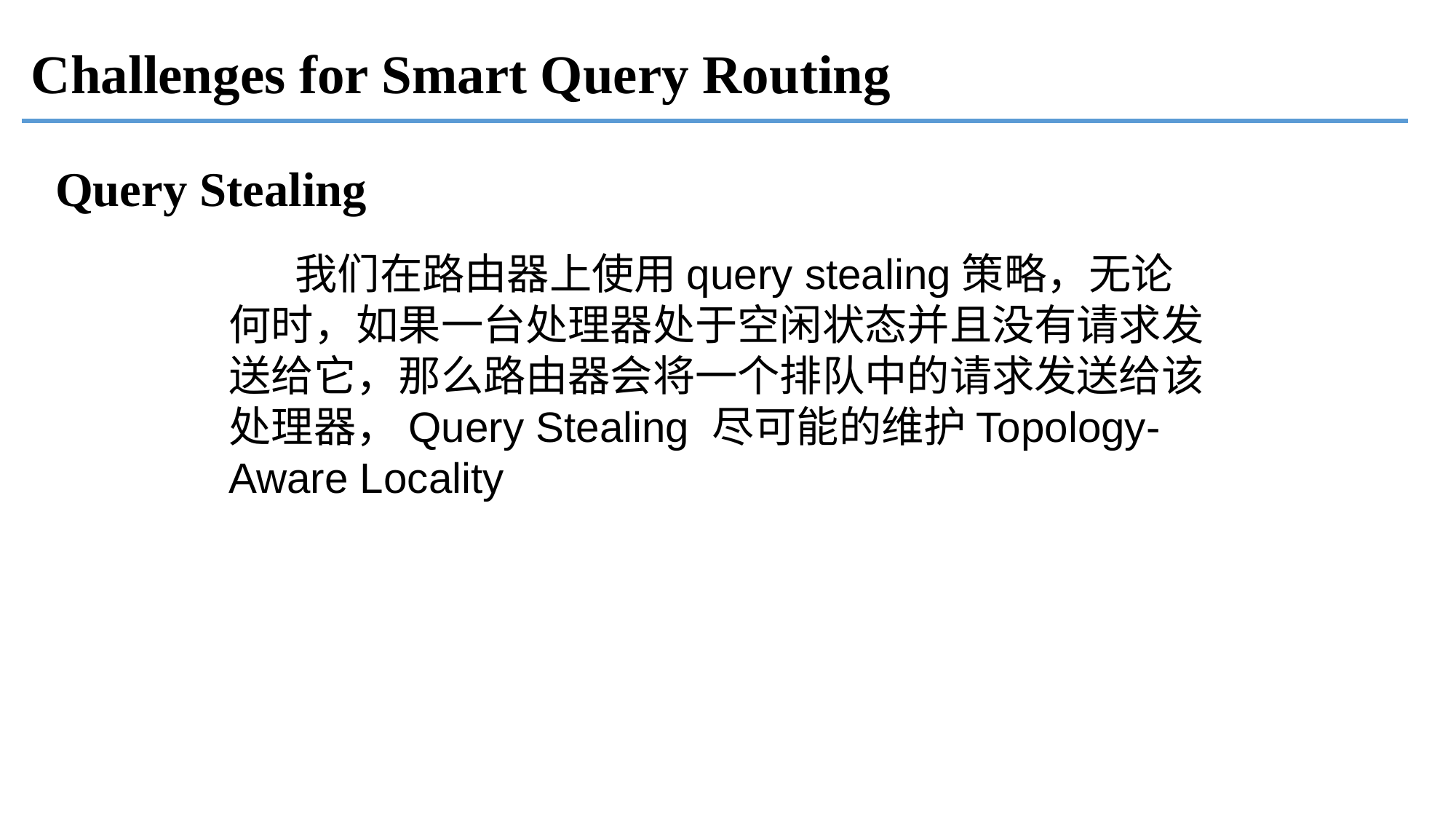

Challenges for Smart Query Routing
Query Stealing
       我们在路由器上使用query stealing策略，无论何时，如果一台处理器处于空闲状态并且没有请求发送给它，那么路由器会将一个排队中的请求发送给该处理器，Query Stealing 尽可能的维护Topology-Aware Locality